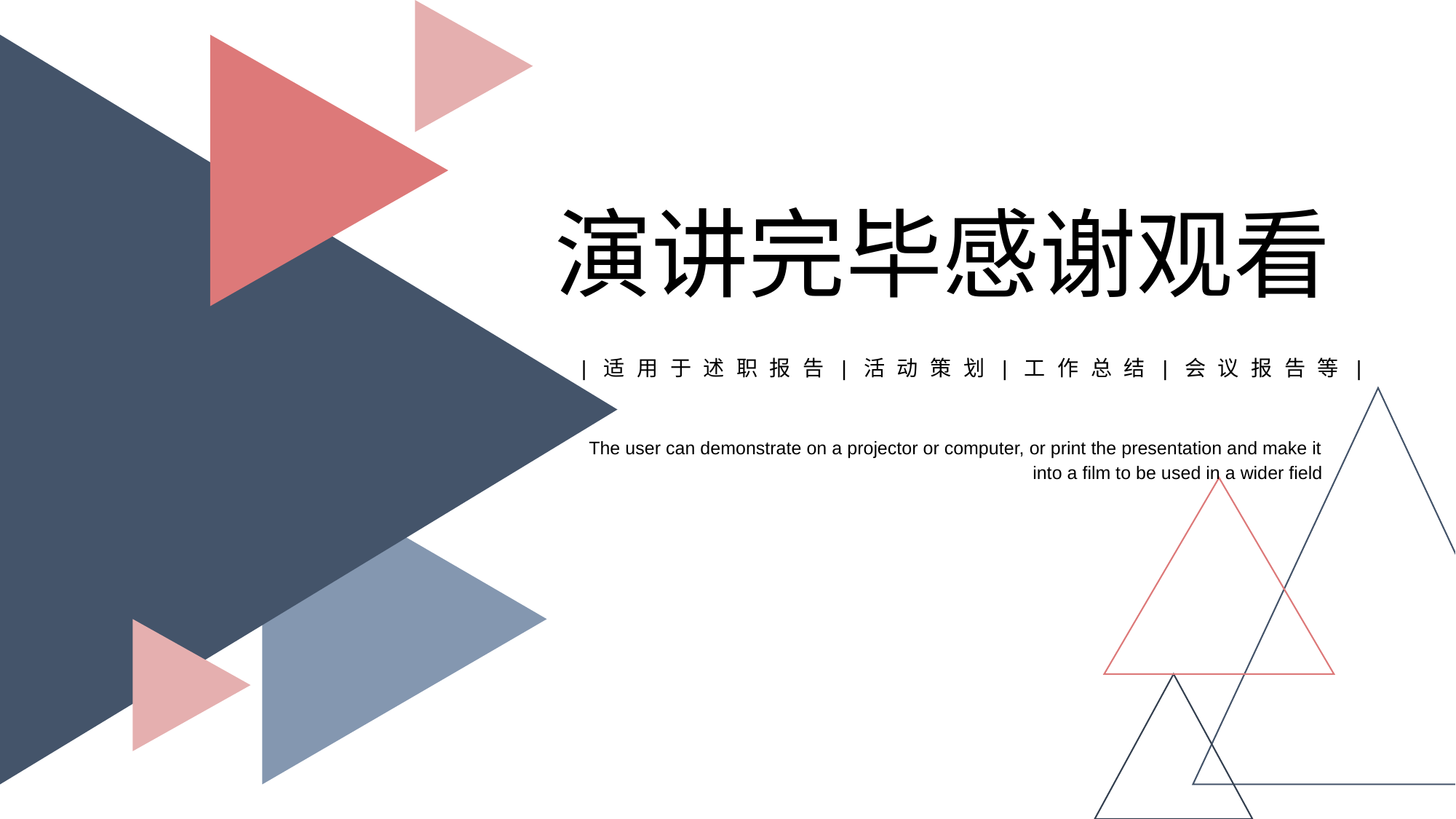

演讲完毕感谢观看
|适用于述职报告|活动策划|工作总结|会议报告等|
The user can demonstrate on a projector or computer, or print the presentation and make it into a film to be used in a wider field